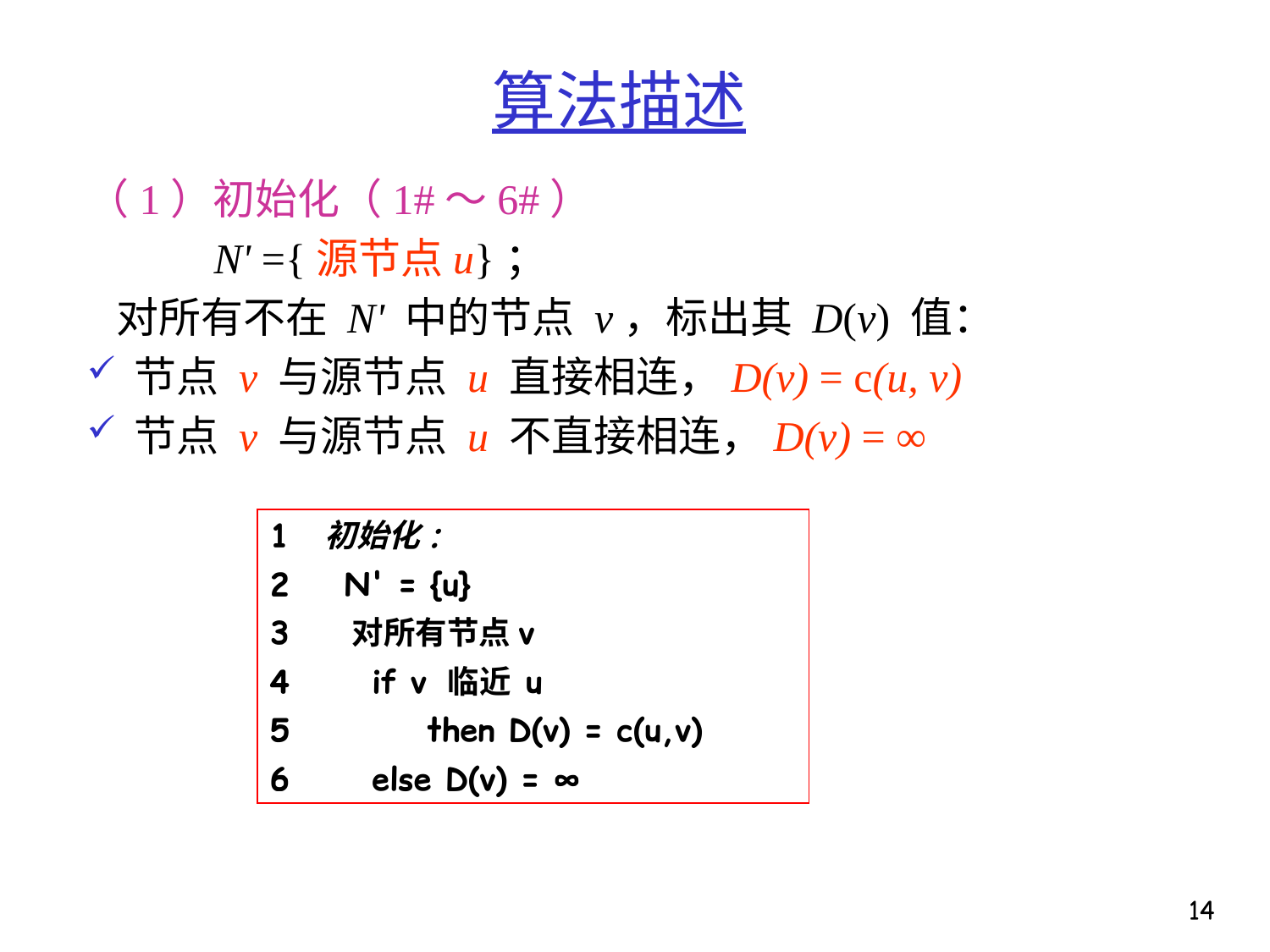

# 算法描述
（1）初始化（1#～6#）
            N' ={源节点u}；
  对所有不在 N' 中的节点 v，标出其 D(v) 值：
节点 v 与源节点 u 直接相连，D(v) = c(u, v)
节点 v 与源节点 u 不直接相连，D(v) = ∞
1  初始化:
2    N' = {u}
3    对所有节点v
4      if v 临近 u
5          then D(v) = c(u,v)
6      else D(v) = ∞
14